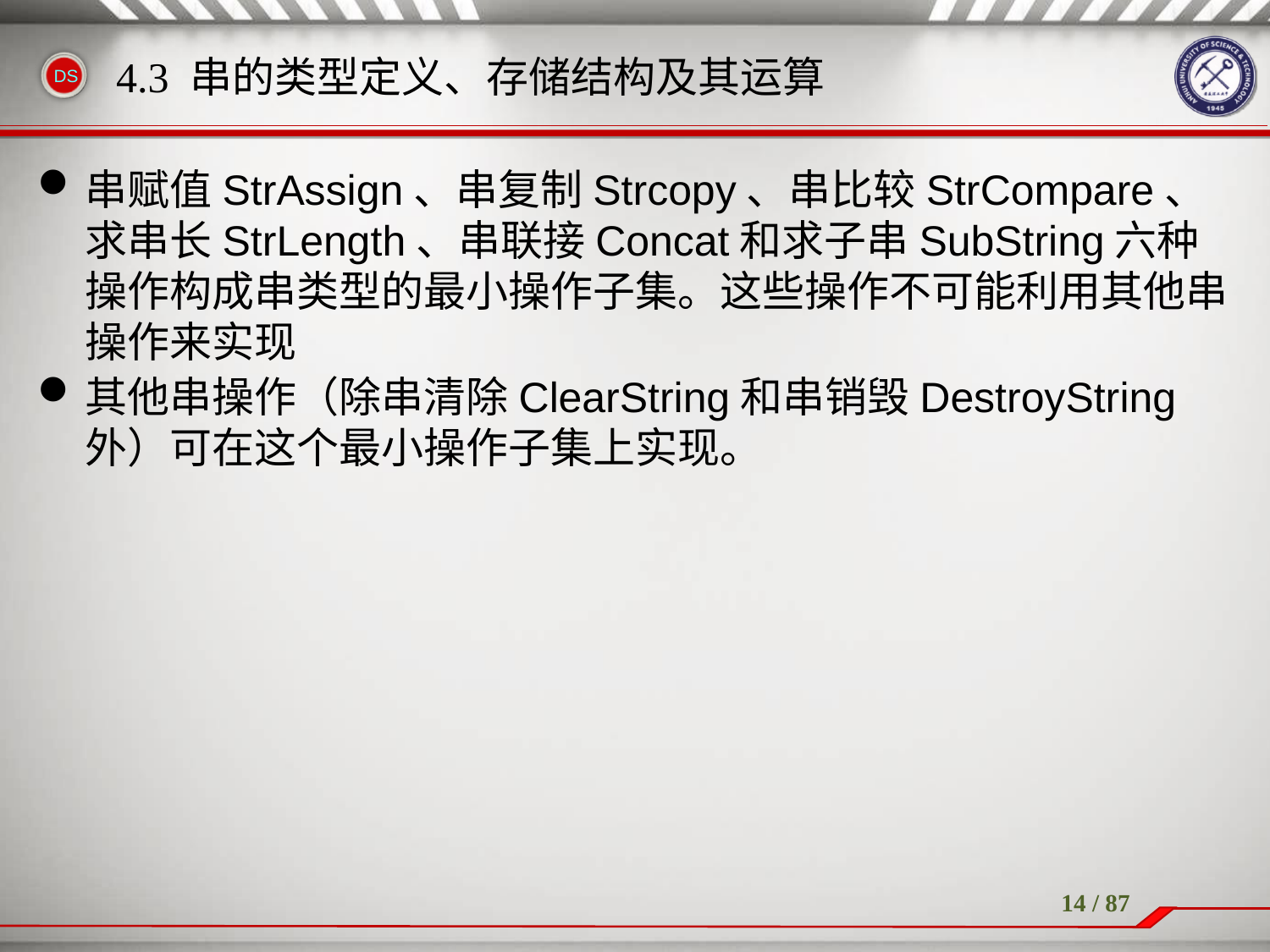

# 4.3 串的类型定义、存储结构及其运算
串赋值StrAssign、串复制Strcopy、串比较StrCompare、求串长StrLength、串联接Concat和求子串SubString六种操作构成串类型的最小操作子集。这些操作不可能利用其他串操作来实现
其他串操作（除串清除ClearString和串销毁DestroyString外）可在这个最小操作子集上实现。